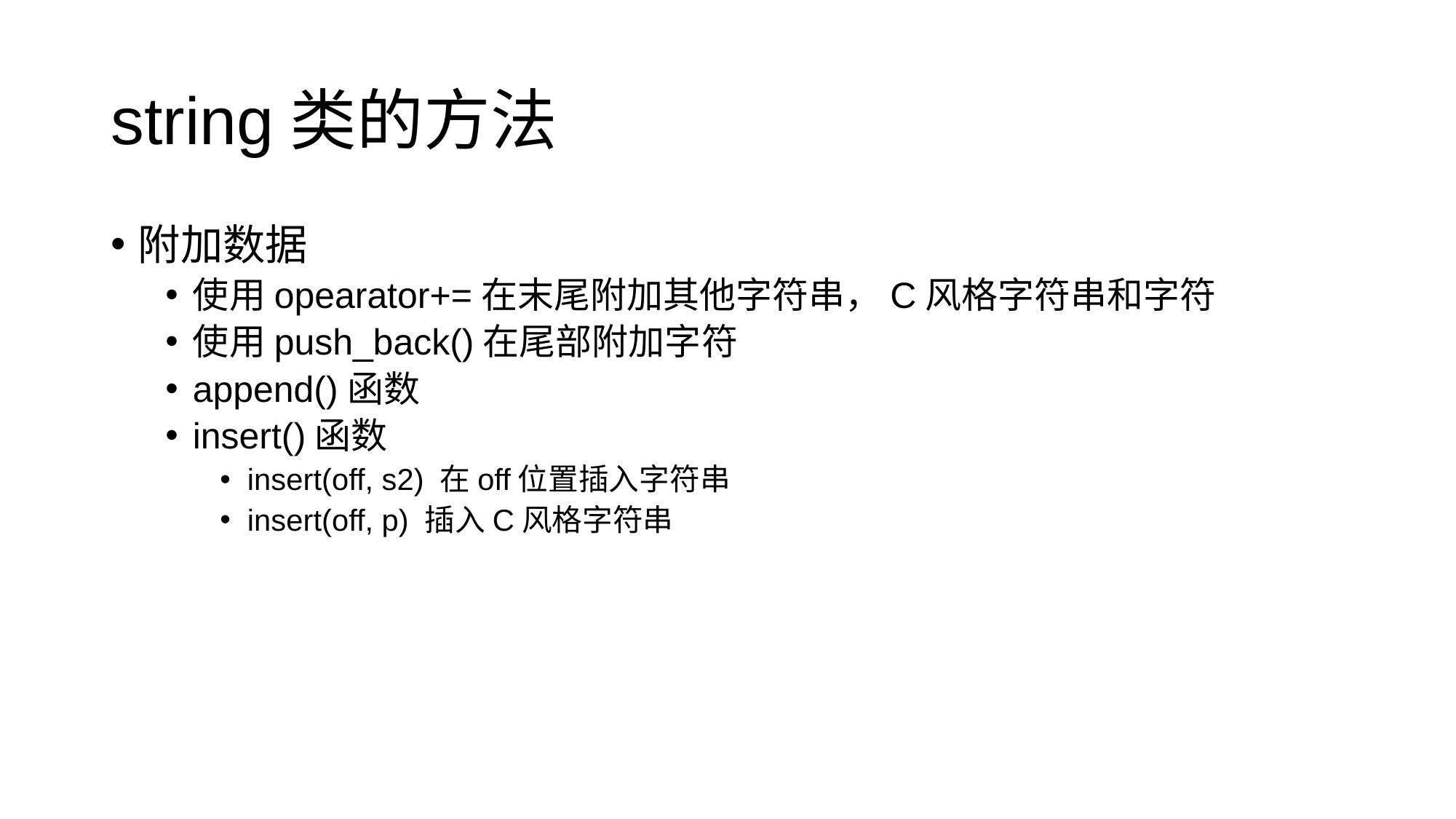

# string类的方法
附加数据
使用opearator+=在末尾附加其他字符串，C风格字符串和字符
使用push_back()在尾部附加字符
append()函数
insert()函数
insert(off, s2) 在off位置插入字符串
insert(off, p) 插入C风格字符串